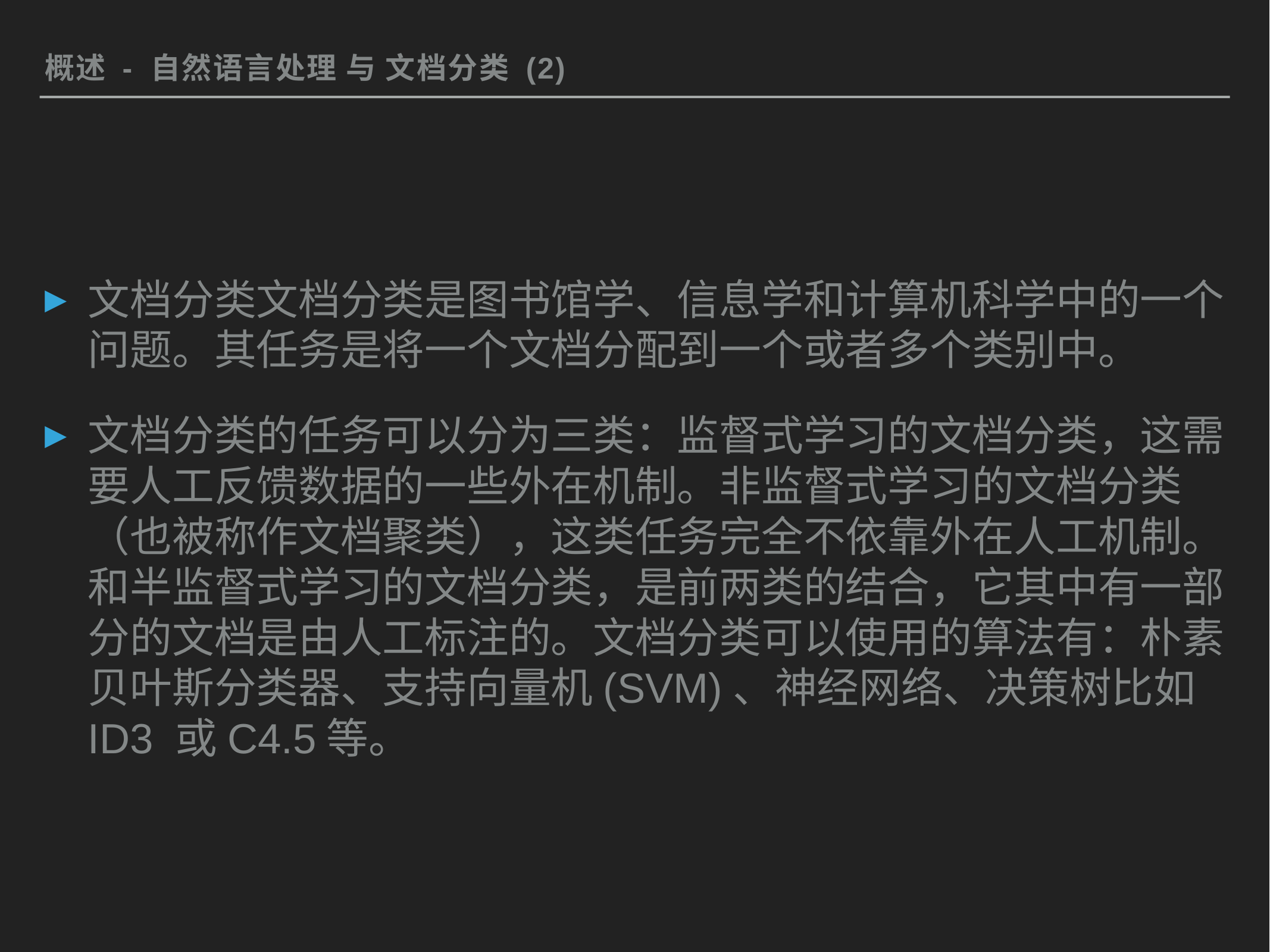

概述 - 自然语言处理 与 文档分类 (2)
文档分类文档分类是图书馆学、信息学和计算机科学中的一个问题。其任务是将一个文档分配到一个或者多个类别中。
文档分类的任务可以分为三类：监督式学习的文档分类，这需要人工反馈数据的一些外在机制。非监督式学习的文档分类（也被称作文档聚类），这类任务完全不依靠外在人工机制。和半监督式学习的文档分类，是前两类的结合，它其中有一部分的文档是由人工标注的。文档分类可以使用的算法有：朴素贝叶斯分类器、支持向量机(SVM)、神经网络、决策树比如ID3 或C4.5等。